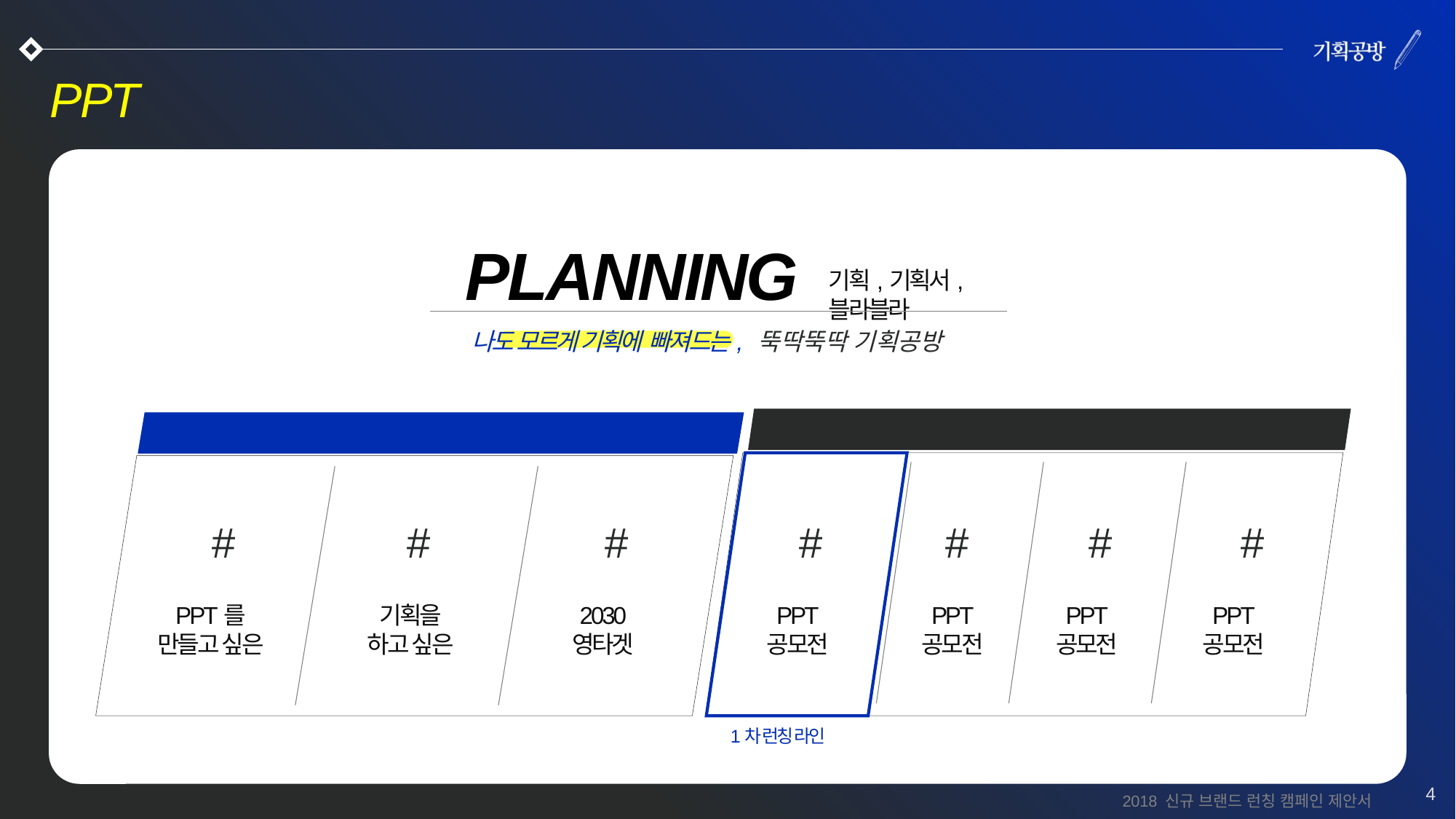

PPT 브랜드, 기획공방의 탄생-
PLANNING
기획,기획서, 블라블라
나도 모르게 기획에  빠져드는,  뚝딱뚝딱 기획공방

브랜드 제품라인은?

누구를 위한 브랜드 인가?

#
#
#
#
#
#
#
PPT를
만들고 싶은
기획을
하고 싶은
2030
영타겟
PPT
공모전
PPT
공모전
PPT
공모전
PPT
공모전
1차 런칭 라인
4